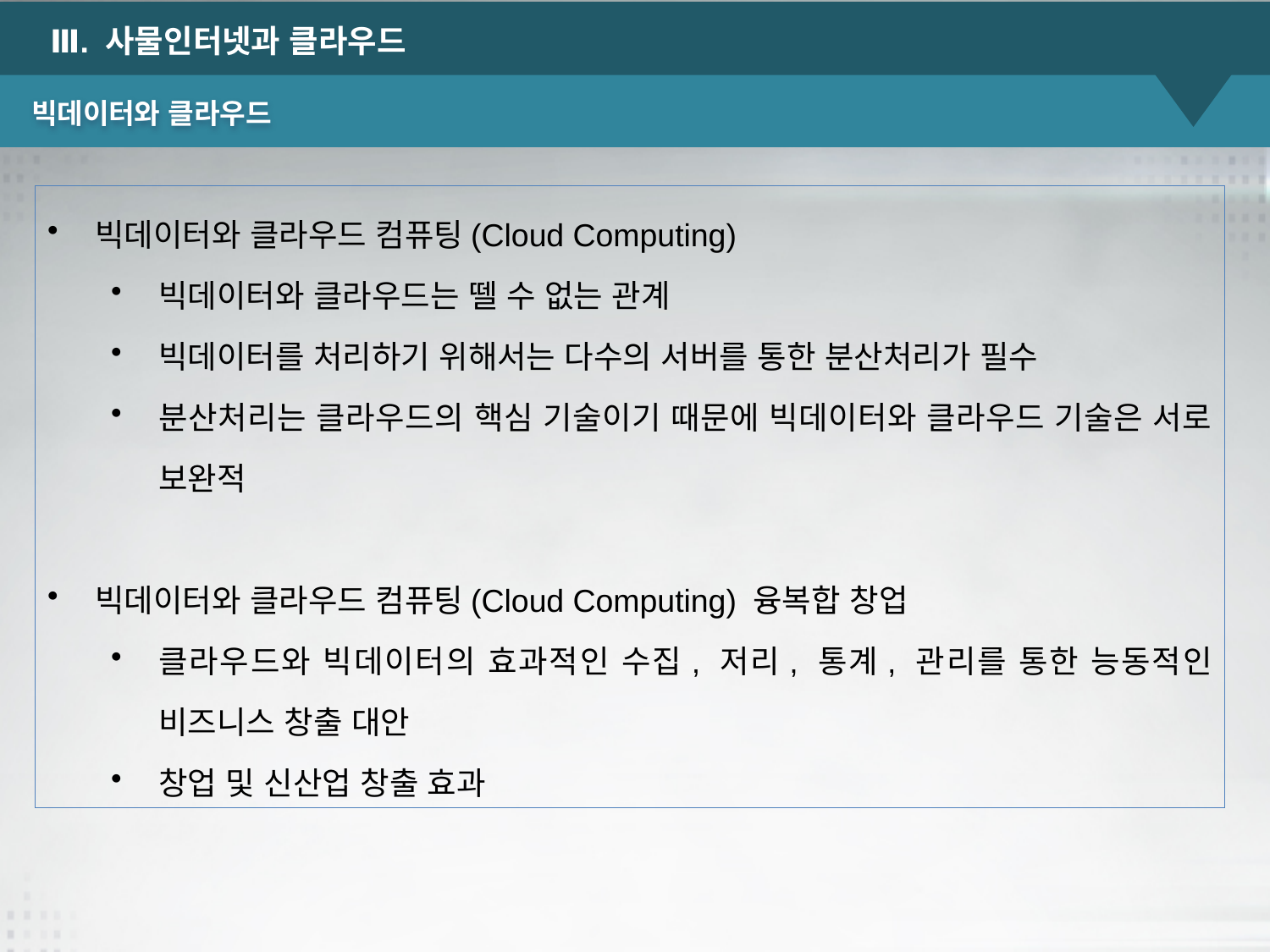

Ⅲ. 사물인터넷과 클라우드
# 빅데이터와 클라우드
빅데이터와 클라우드 컴퓨팅(Cloud Computing)
빅데이터와 클라우드는 뗄 수 없는 관계
빅데이터를 처리하기 위해서는 다수의 서버를 통한 분산처리가 필수
분산처리는 클라우드의 핵심 기술이기 때문에 빅데이터와 클라우드 기술은 서로 보완적

빅데이터와 클라우드 컴퓨팅(Cloud Computing) 융복합 창업
클라우드와 빅데이터의 효과적인 수집, 저리, 통계, 관리를 통한 능동적인 비즈니스 창출 대안
창업 및 신산업 창출 효과